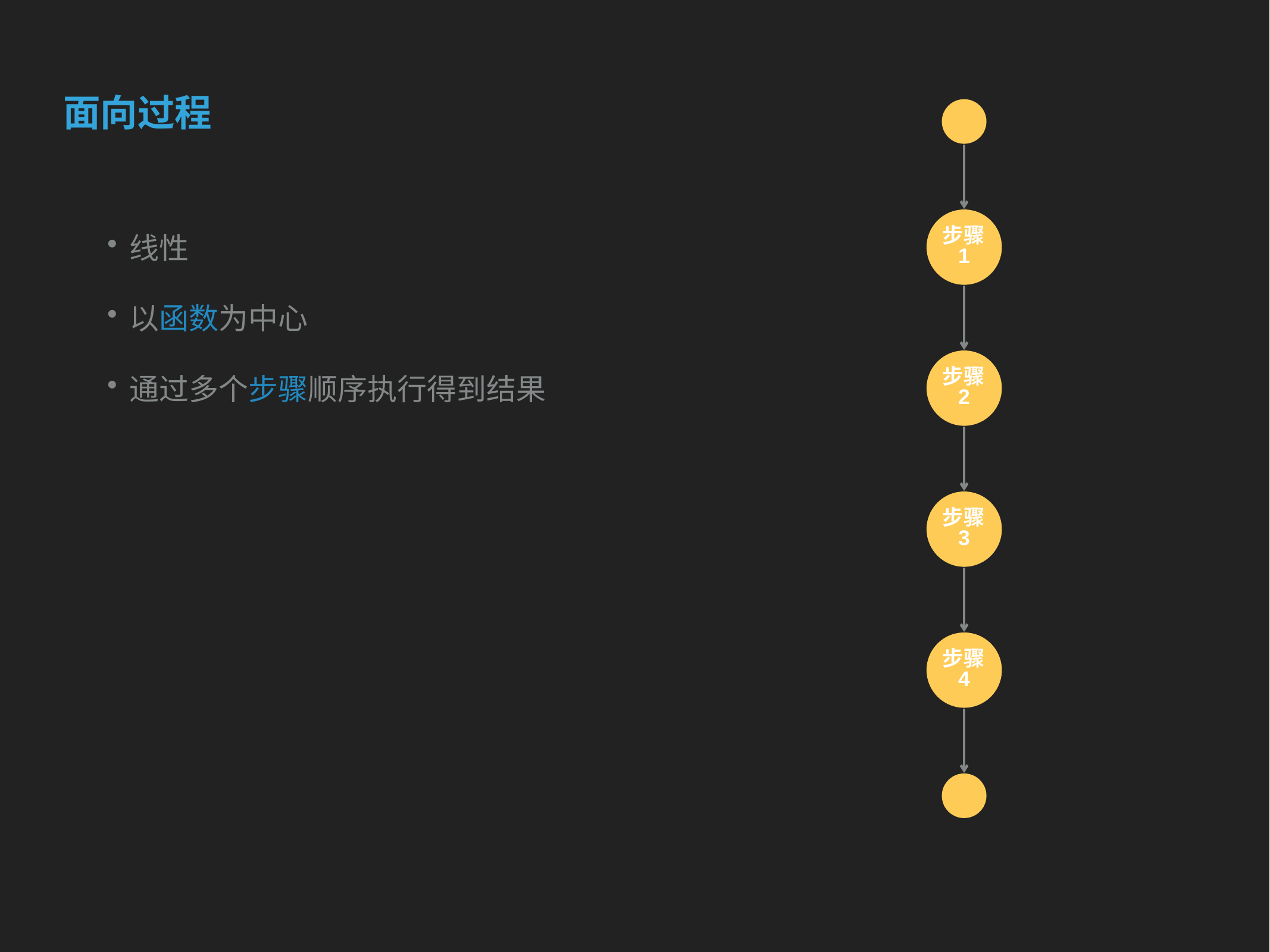

面向过程

步骤1
线性
以函数为中心
通过多个步骤顺序执行得到结果

步骤2

步骤3

步骤4